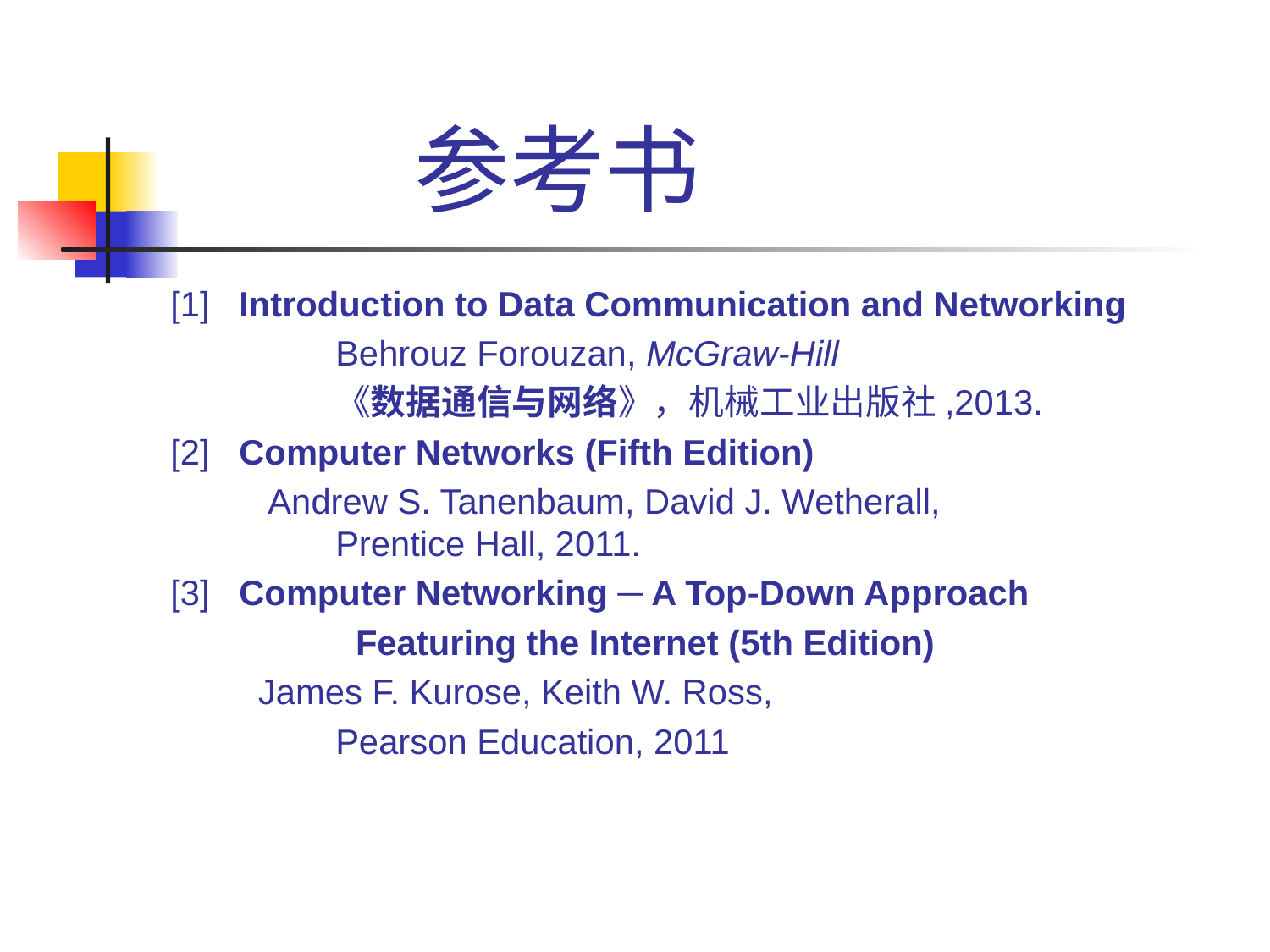

# 参考书
 [1]   Introduction to Data Communication and Networking
		Behrouz Forouzan, McGraw-Hill
		《数据通信与网络》，机械工业出版社,2013.
 [2]   Computer Networks (Fifth Edition)
           Andrew S. Tanenbaum, David J. Wetherall,                      	Prentice Hall, 2011.
 [3]   Computer Networking ─ A Top-Down Approach
                    Featuring the Internet (5th Edition)
          James F. Kurose, Keith W. Ross,
		Pearson Education, 2011